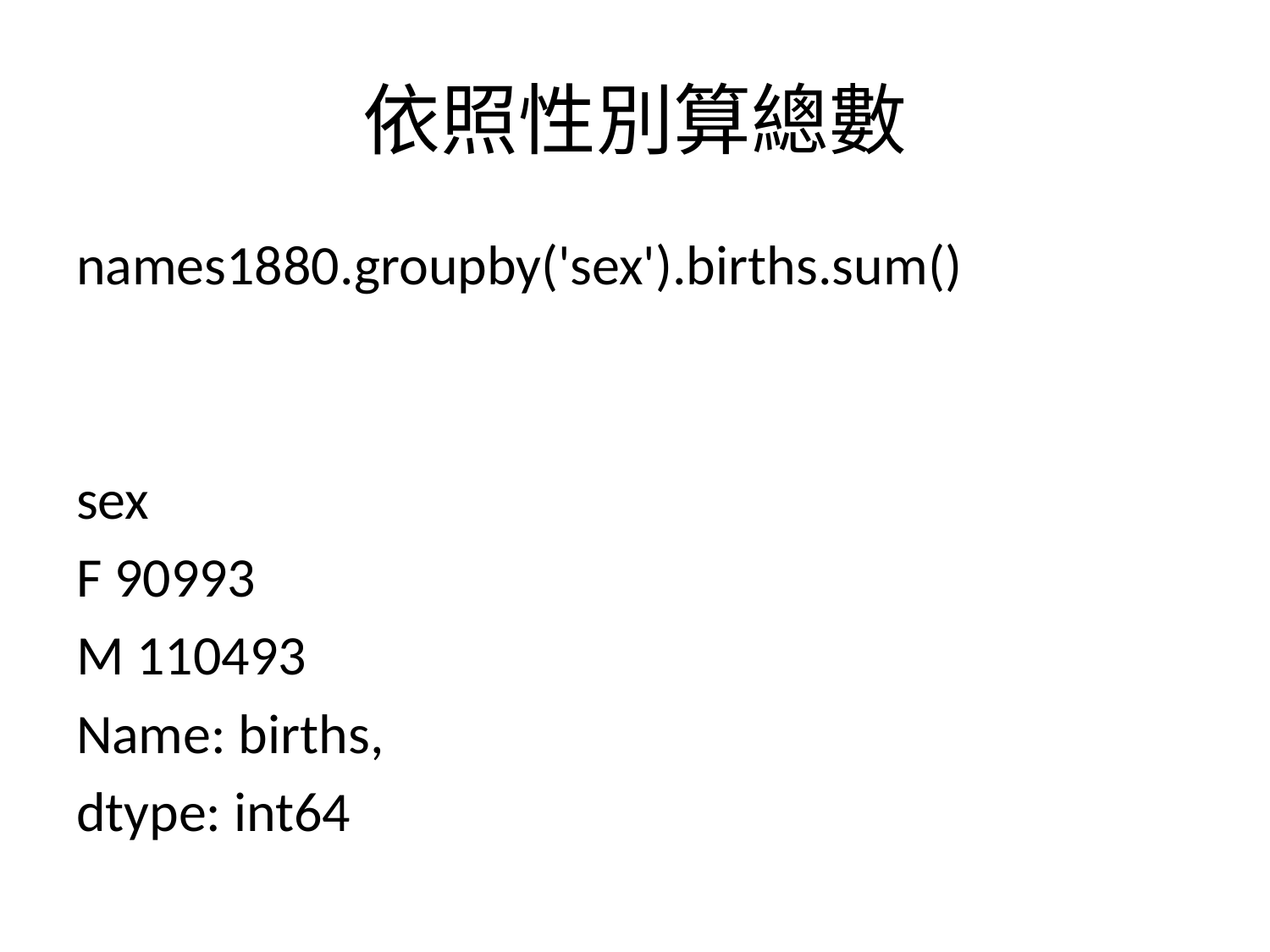

# 依照性別算總數
names1880.groupby('sex').births.sum()

sex
F 90993
M 110493
Name: births,
dtype: int64